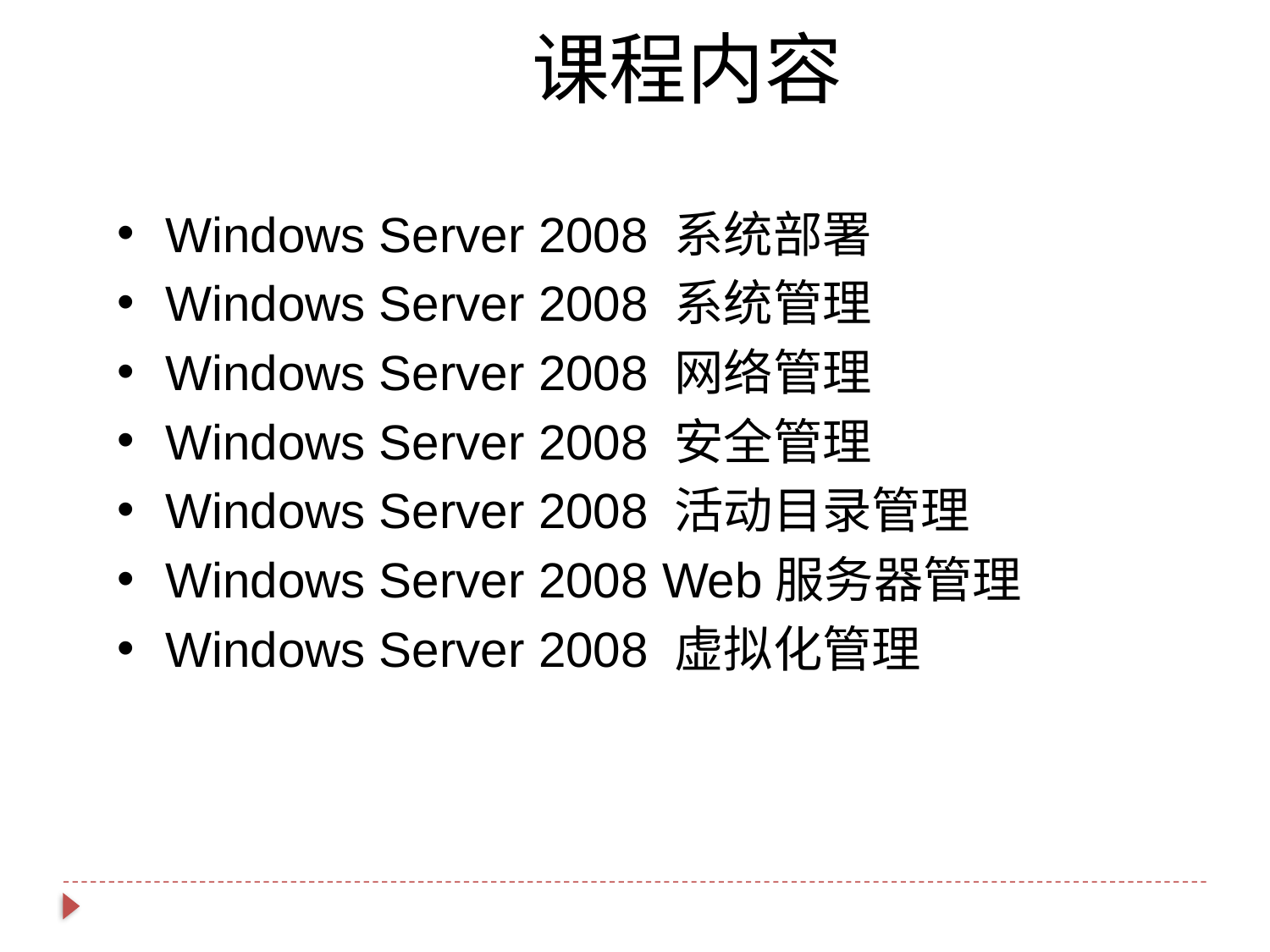

课程内容
Windows Server 2008 系统部署
Windows Server 2008 系统管理
Windows Server 2008 网络管理
Windows Server 2008 安全管理
Windows Server 2008 活动目录管理
Windows Server 2008 Web服务器管理
Windows Server 2008 虚拟化管理